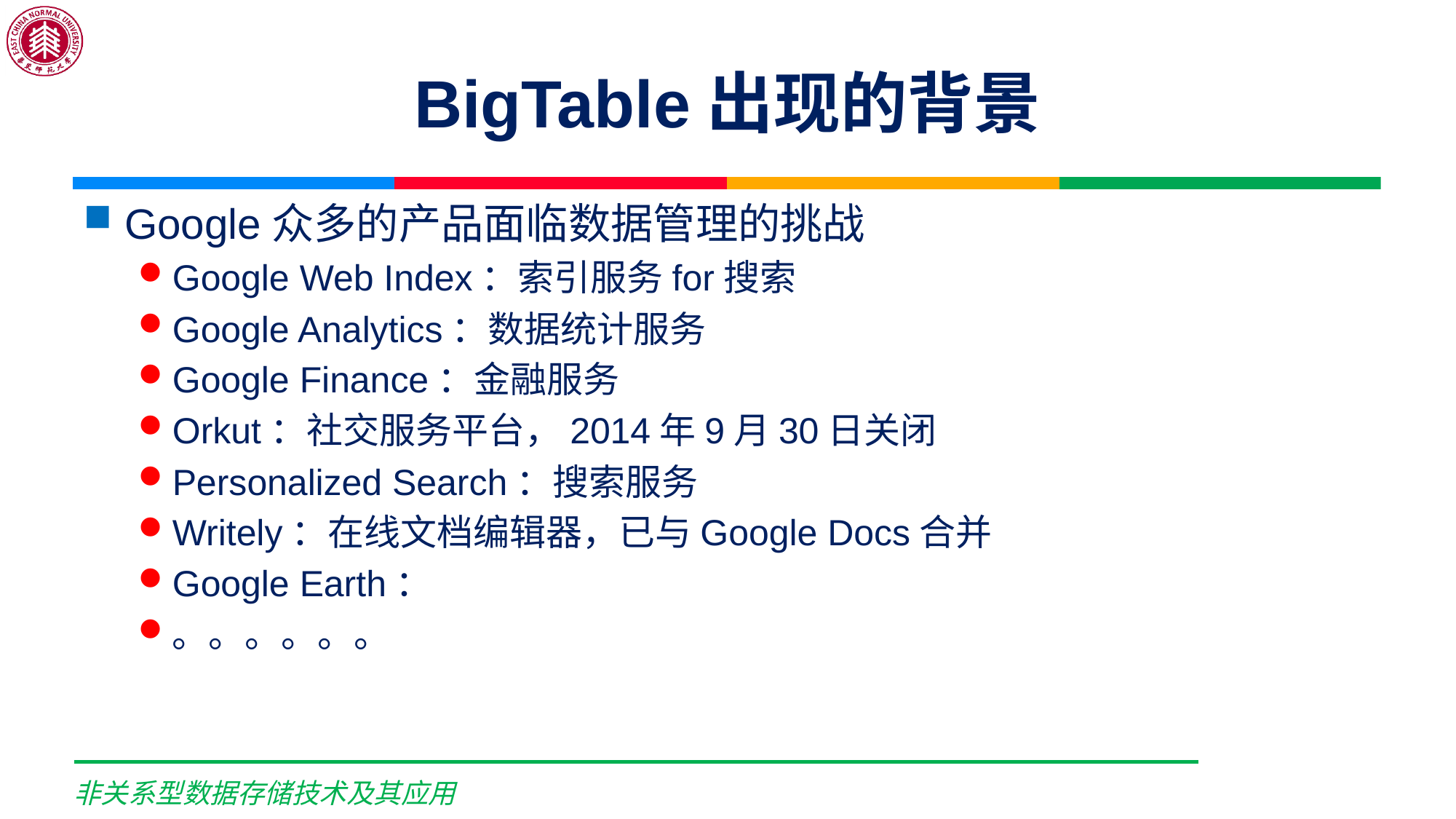

# BigTable出现的背景
Google众多的产品面临数据管理的挑战
Google Web Index：索引服务for搜索
Google Analytics：数据统计服务
Google Finance：金融服务
Orkut：社交服务平台，2014年9月30日关闭
Personalized Search：搜索服务
Writely：在线文档编辑器，已与Google Docs合并
Google Earth：
。。。。。。